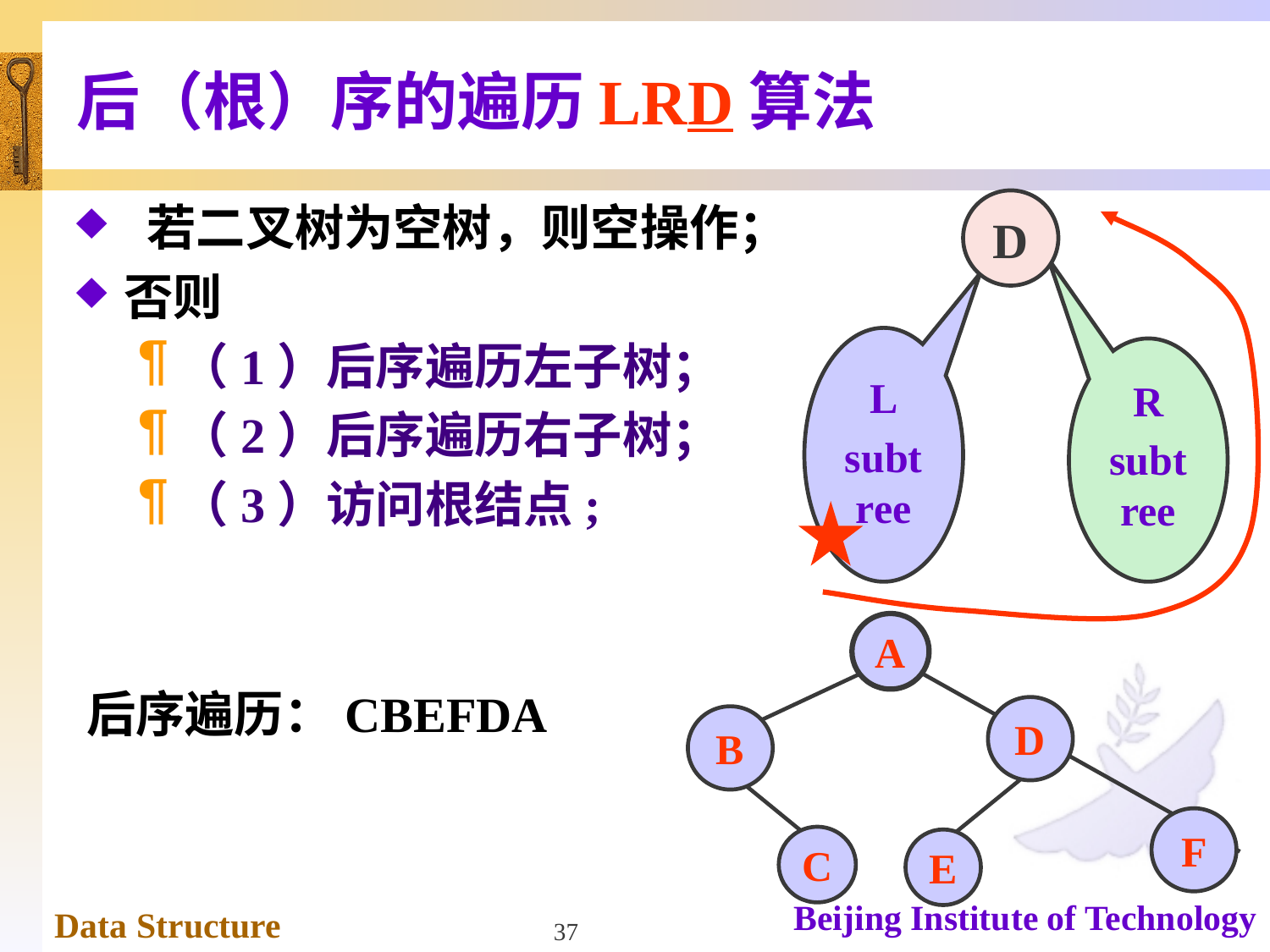

# 后（根）序的遍历LRD算法
 若二叉树为空树，则空操作；
否则
（1）后序遍历左子树；
（2）后序遍历右子树；
（3）访问根结点;

D
L
subtree
R
subtree

A

D
B

F
C
E
后序遍历：CBEFDA
37